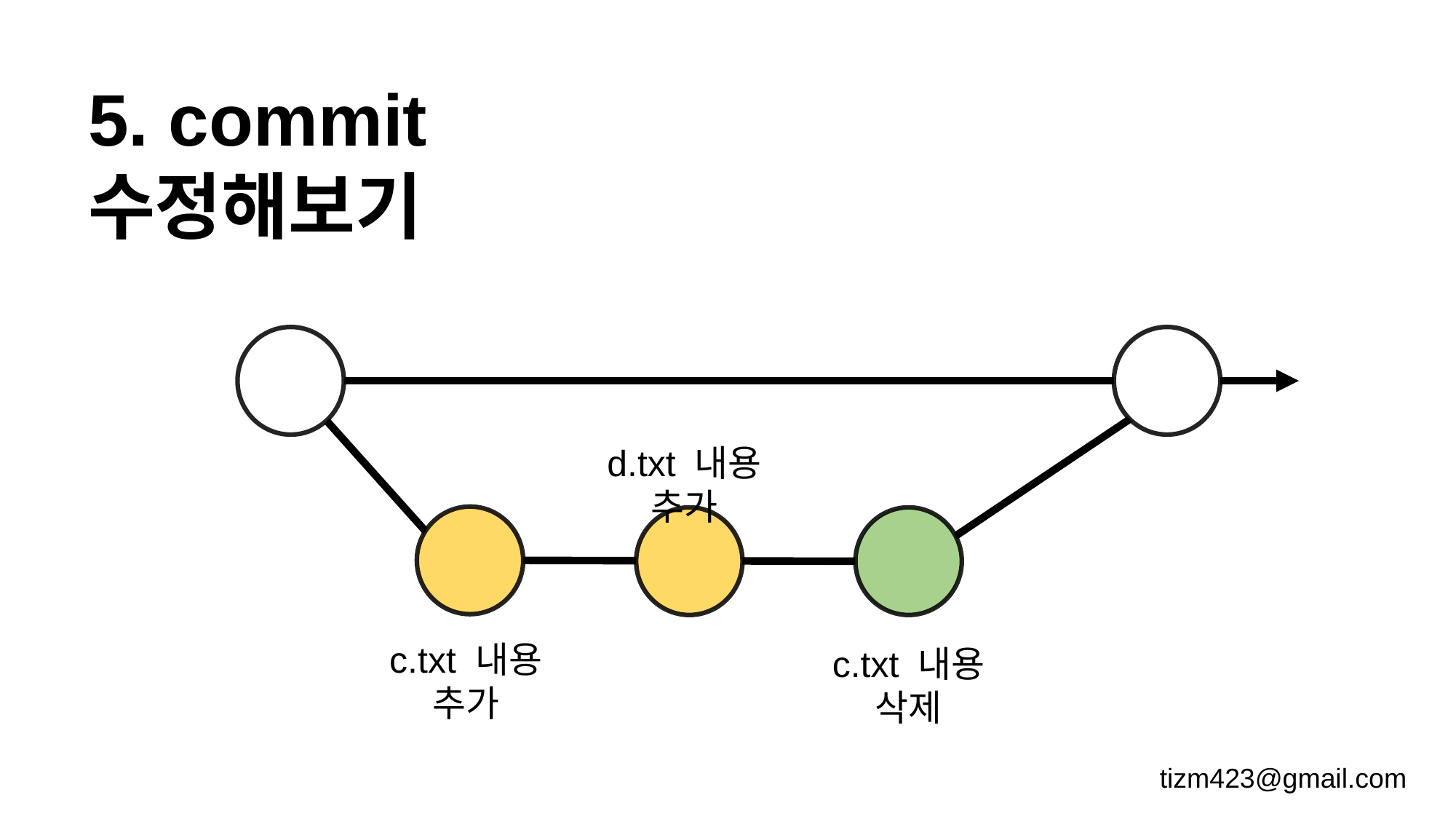

5. commit 수정해보기

d.txt 내용 추가

c.txt 내용 추가
c.txt 내용 삭제
tizm423@gmail.com